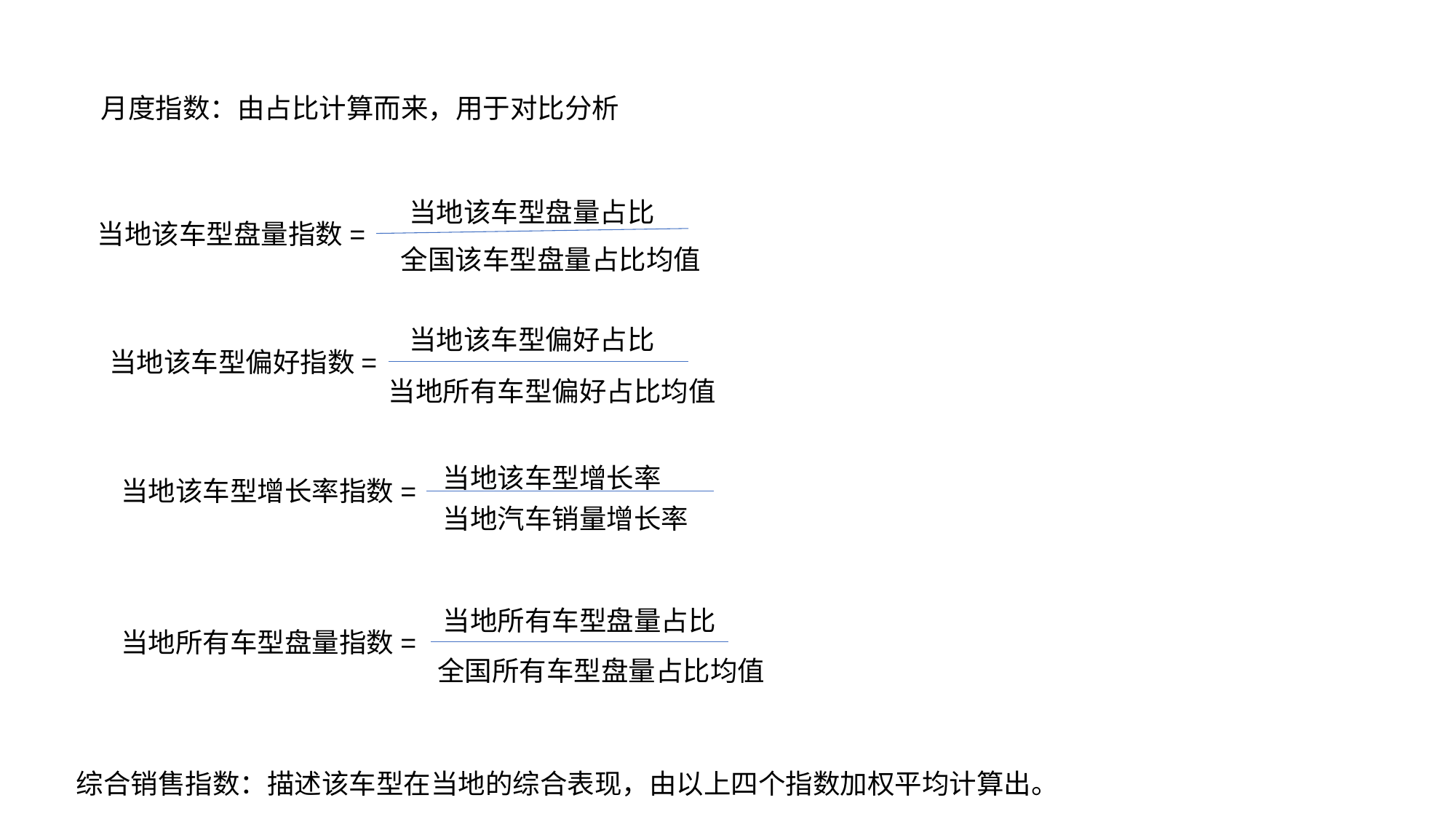

月度指数：由占比计算而来，用于对比分析
当地该车型盘量占比
当地该车型盘量指数=
全国该车型盘量占比均值
当地该车型偏好占比
当地该车型偏好指数=
当地所有车型偏好占比均值
当地该车型增长率
当地该车型增长率指数=
当地汽车销量增长率
当地所有车型盘量占比
当地所有车型盘量指数=
全国所有车型盘量占比均值
综合销售指数：描述该车型在当地的综合表现，由以上四个指数加权平均计算出。